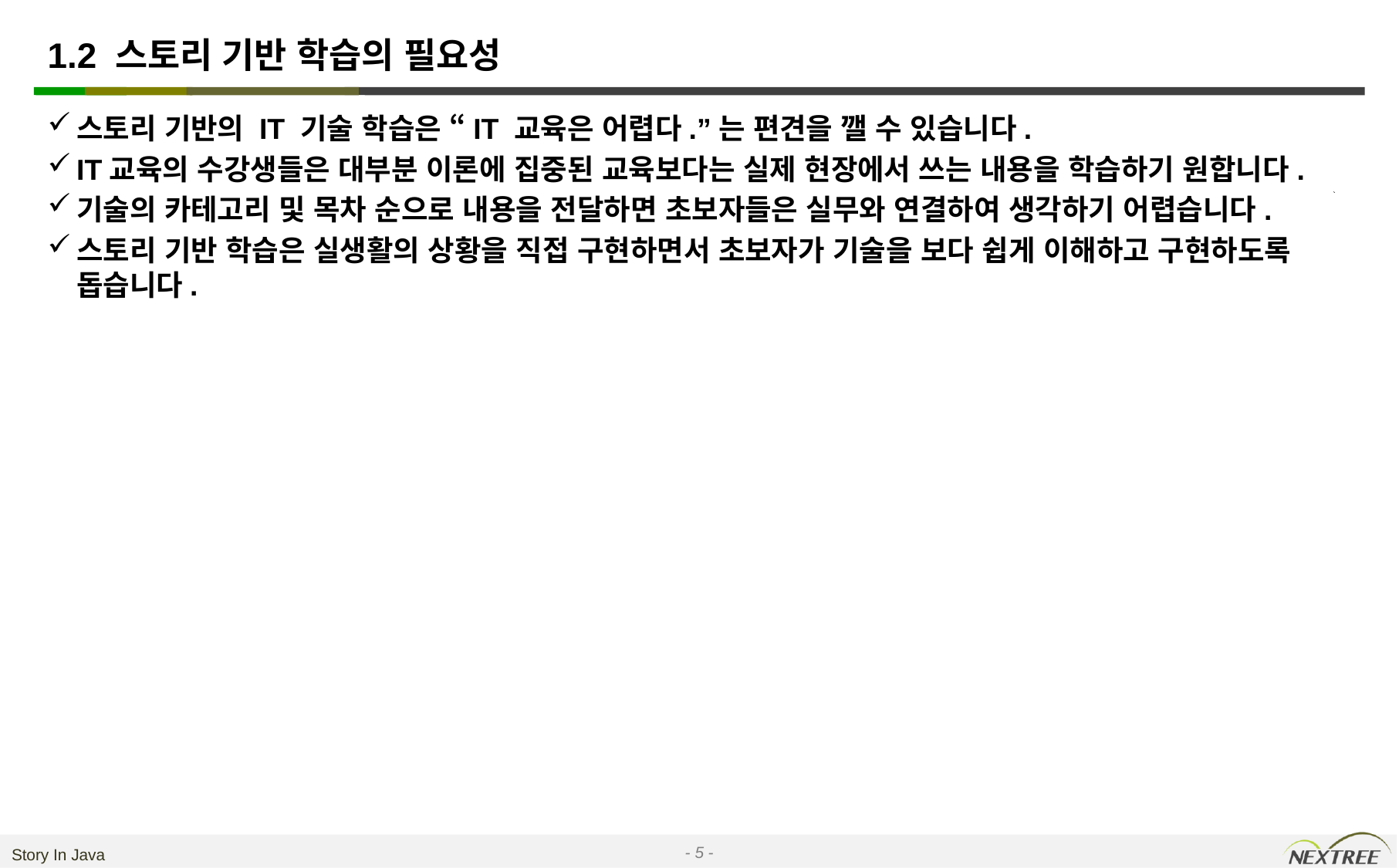

# 1.2 스토리 기반 학습의 필요성
스토리 기반의 IT 기술 학습은 “IT 교육은 어렵다.”는 편견을 깰 수 있습니다.
IT교육의 수강생들은 대부분 이론에 집중된 교육보다는 실제 현장에서 쓰는 내용을 학습하기 원합니다.
기술의 카테고리 및 목차 순으로 내용을 전달하면 초보자들은 실무와 연결하여 생각하기 어렵습니다.
스토리 기반 학습은 실생활의 상황을 직접 구현하면서 초보자가 기술을 보다 쉽게 이해하고 구현하도록 돕습니다.